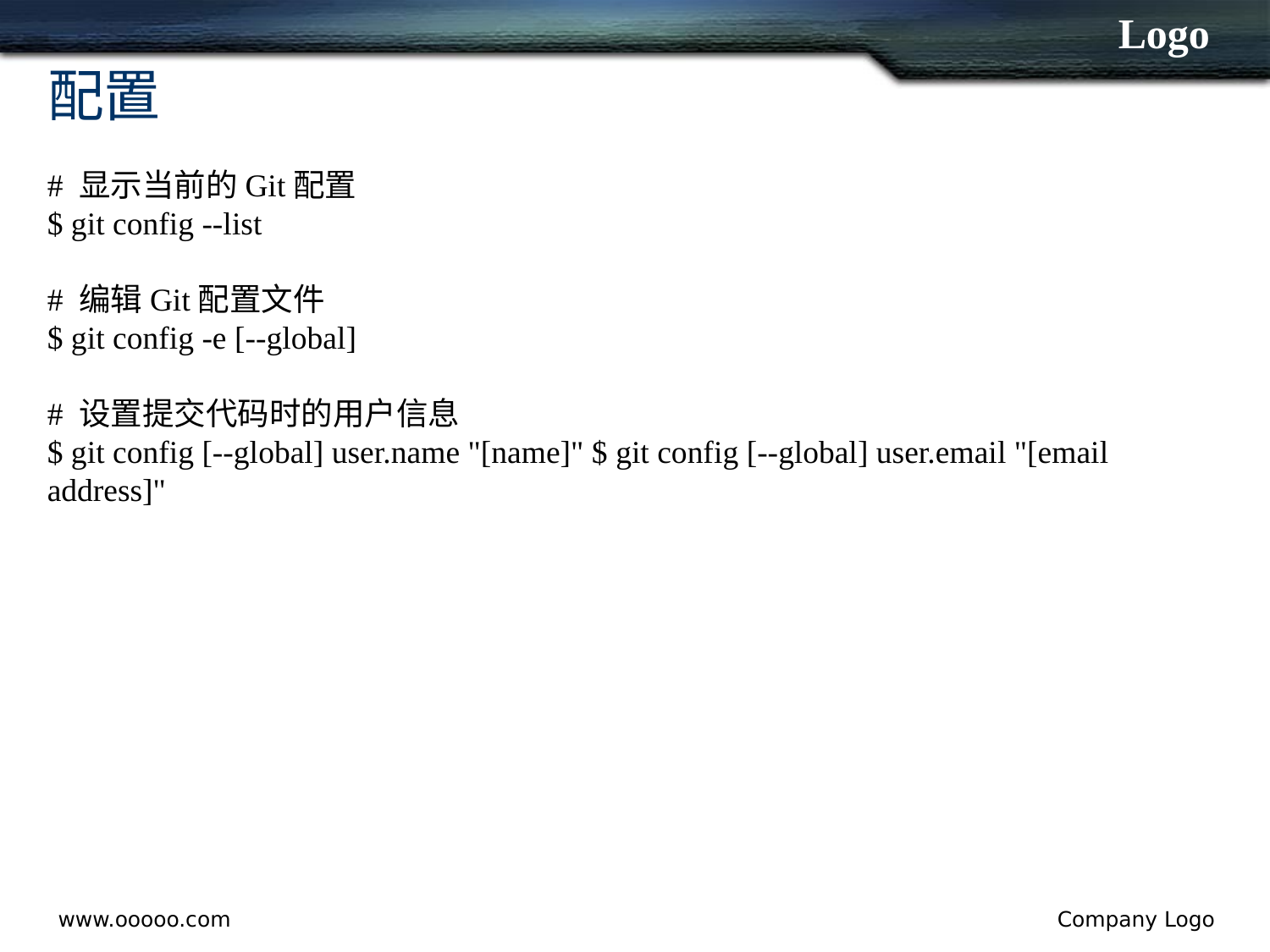

# 配置
# 显示当前的Git配置
$ git config --list

# 编辑Git配置文件
$ git config -e [--global]

# 设置提交代码时的用户信息
$ git config [--global] user.name "[name]" $ git config [--global] user.email "[email address]"
www.ooooo.com
Company Logo